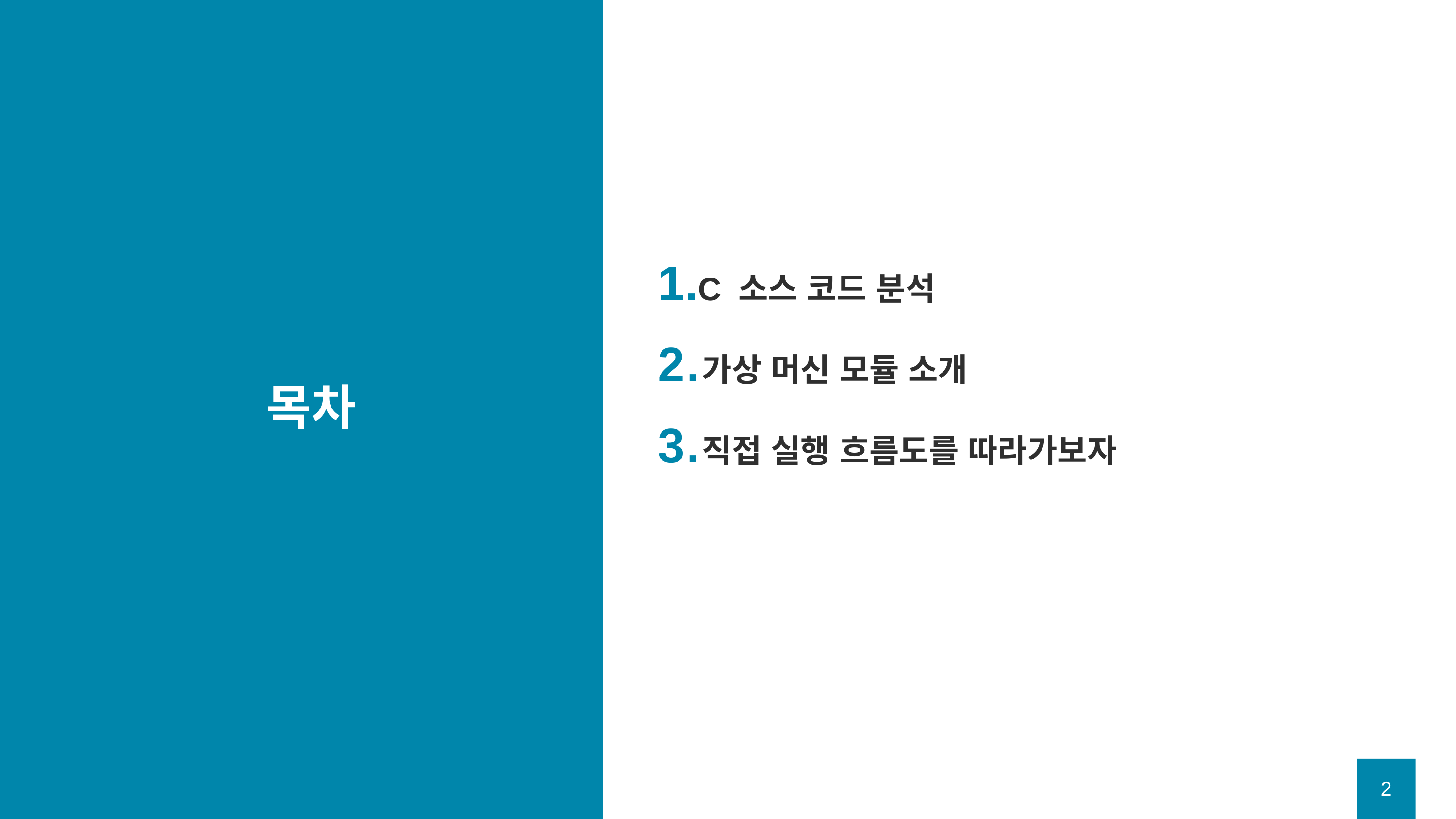

C 소스 코드 분석
가상 머신 모듈 소개
직접 실행 흐름도를 따라가보자

# 목차
2